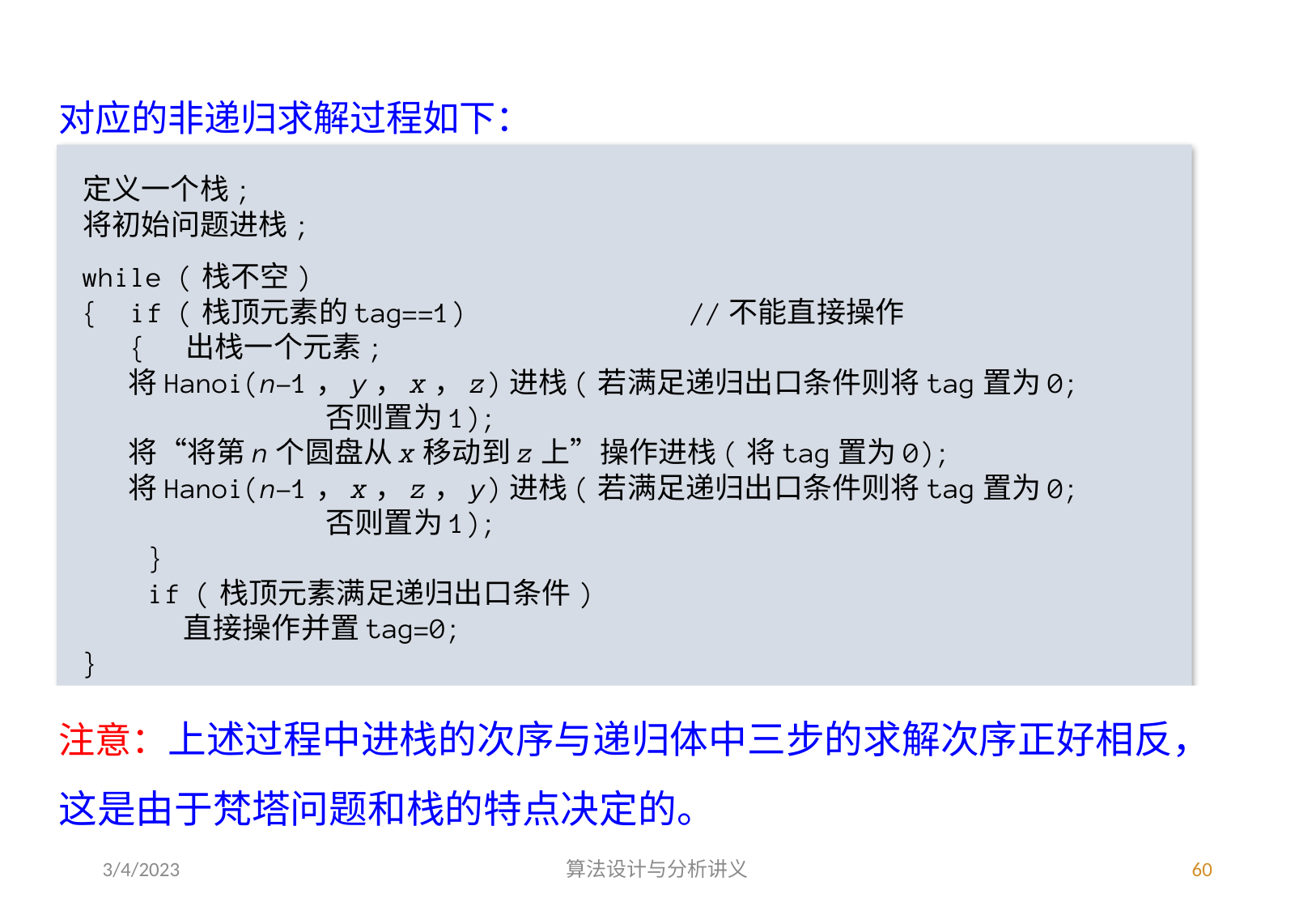

对应的非递归求解过程如下：
定义一个栈;
将初始问题进栈;
while (栈不空)
{  if (栈顶元素的tag==1)		//不能直接操作
   {  出栈一个元素;
      将Hanoi(n-1，y，x，z)进栈(若满足递归出口条件则将tag置为0;
		否则置为1);
      将“将第n个圆盘从x移动到z上”操作进栈(将tag置为0);
      将Hanoi(n-1，x，z，y)进栈(若满足递归出口条件则将tag置为0;
		否则置为1);
　　}
　　if (栈顶元素满足递归出口条件)
　　　  直接操作并置tag=0;
}
注意：上述过程中进栈的次序与递归体中三步的求解次序正好相反，这是由于梵塔问题和栈的特点决定的。
3/4/2023
算法设计与分析讲义
60